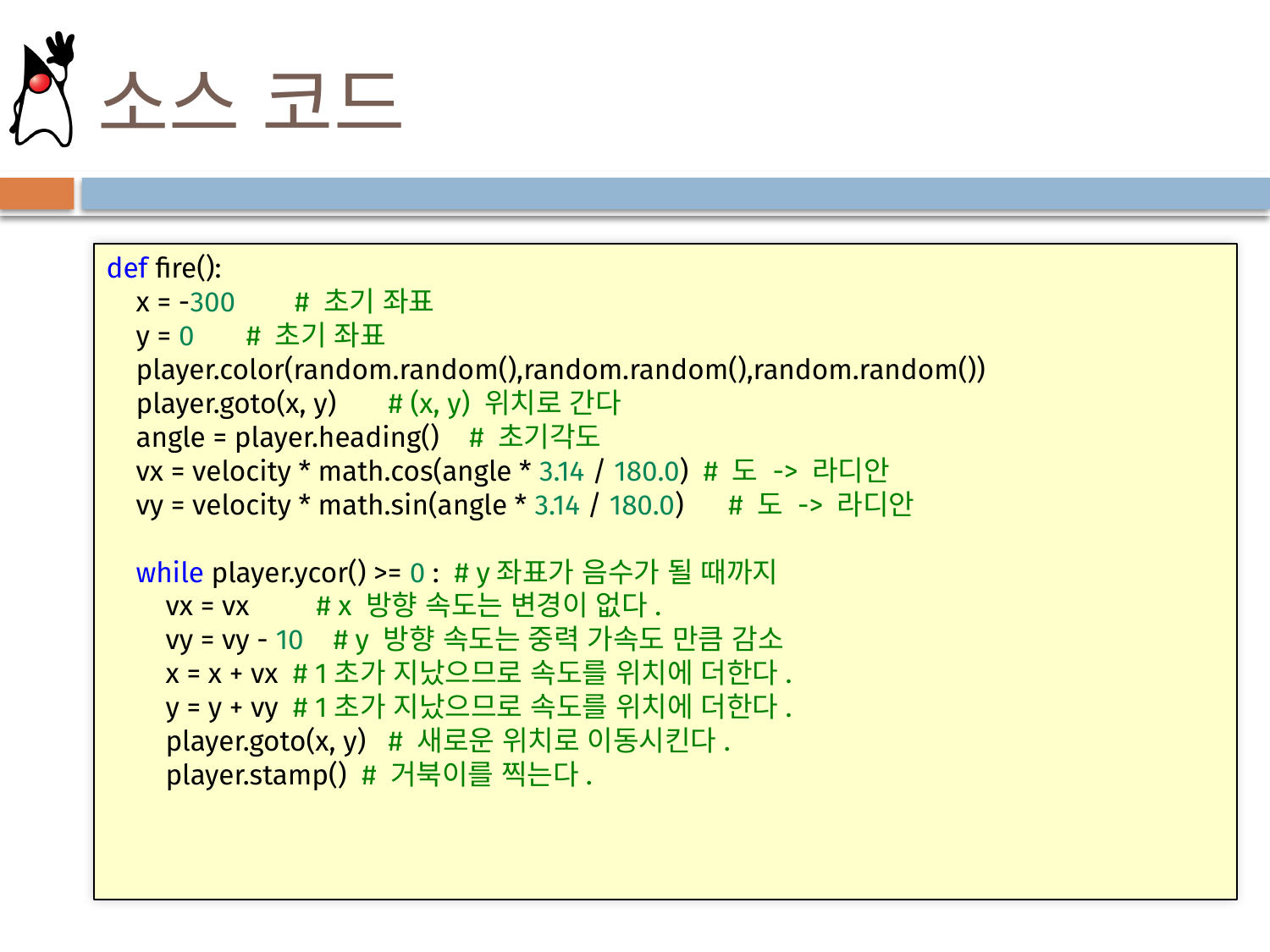

# 소스 코드
def fire():
    x = -300        # 초기 좌표
    y = 0       # 초기 좌표
    player.color(random.random(),random.random(),random.random())
    player.goto(x, y)       # (x, y) 위치로 간다
    angle = player.heading()    # 초기각도
    vx = velocity * math.cos(angle * 3.14 / 180.0)  # 도 -> 라디안
    vy = velocity * math.sin(angle * 3.14 / 180.0)      # 도 -> 라디안

    while player.ycor() >= 0 :  # y좌표가 음수가 될 때까지
        vx = vx         # x 방향 속도는 변경이 없다.
        vy = vy - 10    # y 방향 속도는 중력 가속도 만큼 감소
        x = x + vx  # 1초가 지났으므로 속도를 위치에 더한다.
        y = y + vy  # 1초가 지났으므로 속도를 위치에 더한다.
        player.goto(x, y)   # 새로운 위치로 이동시킨다.
        player.stamp()  # 거북이를 찍는다.